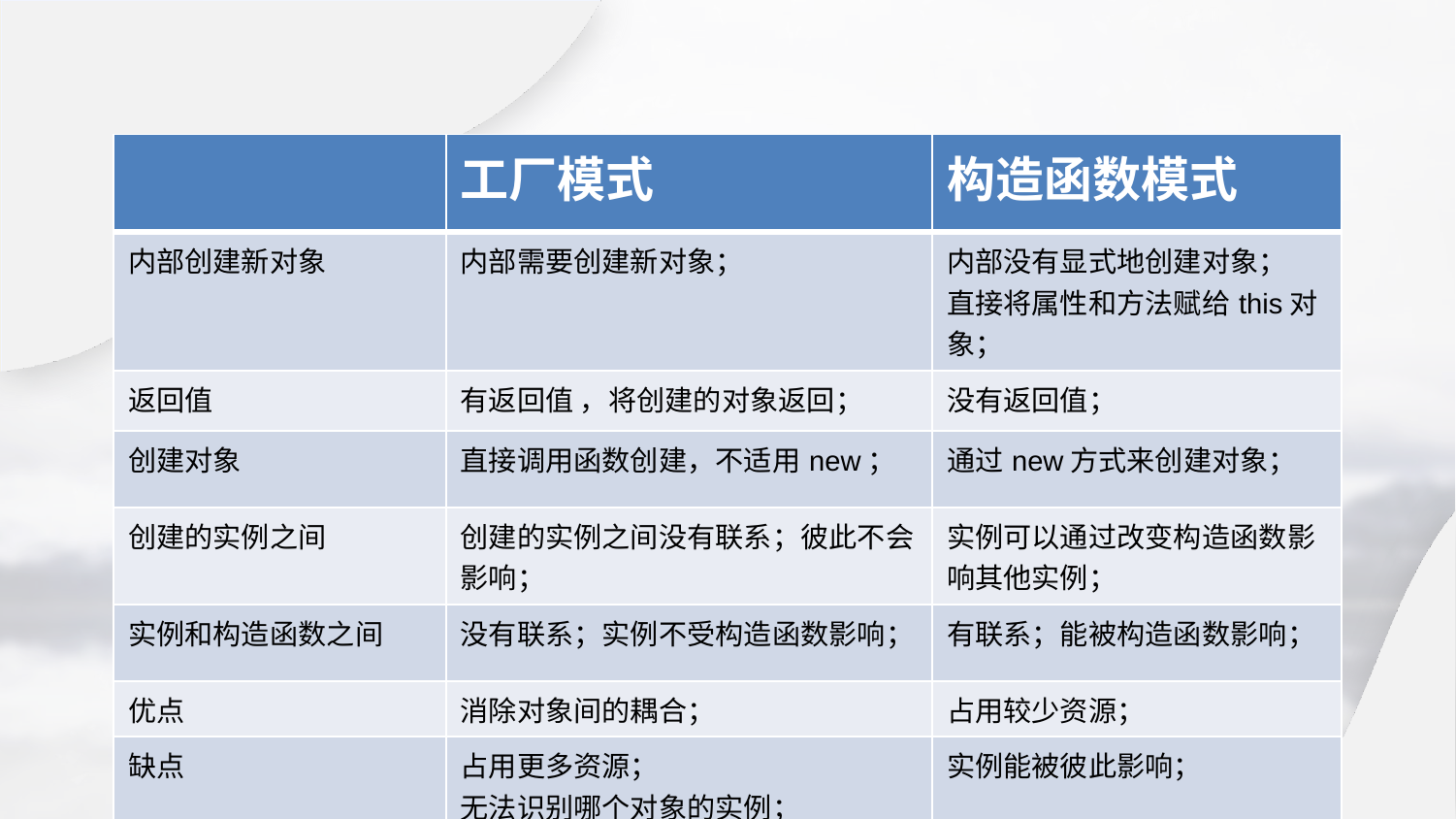

|  | 工厂模式 | 构造函数模式 |
| --- | --- | --- |
| 内部创建新对象 | 内部需要创建新对象； | 内部没有显式地创建对象； 直接将属性和方法赋给this对象； |
| 返回值 | 有返回值 ，将创建的对象返回； | 没有返回值； |
| 创建对象 | 直接调用函数创建，不适用new； | 通过new方式来创建对象； |
| 创建的实例之间 | 创建的实例之间没有联系；彼此不会影响； | 实例可以通过改变构造函数影响其他实例； |
| 实例和构造函数之间 | 没有联系；实例不受构造函数影响； | 有联系；能被构造函数影响； |
| 优点 | 消除对象间的耦合； | 占用较少资源； |
| 缺点 | 占用更多资源； 无法识别哪个对象的实例； | 实例能被彼此影响； |